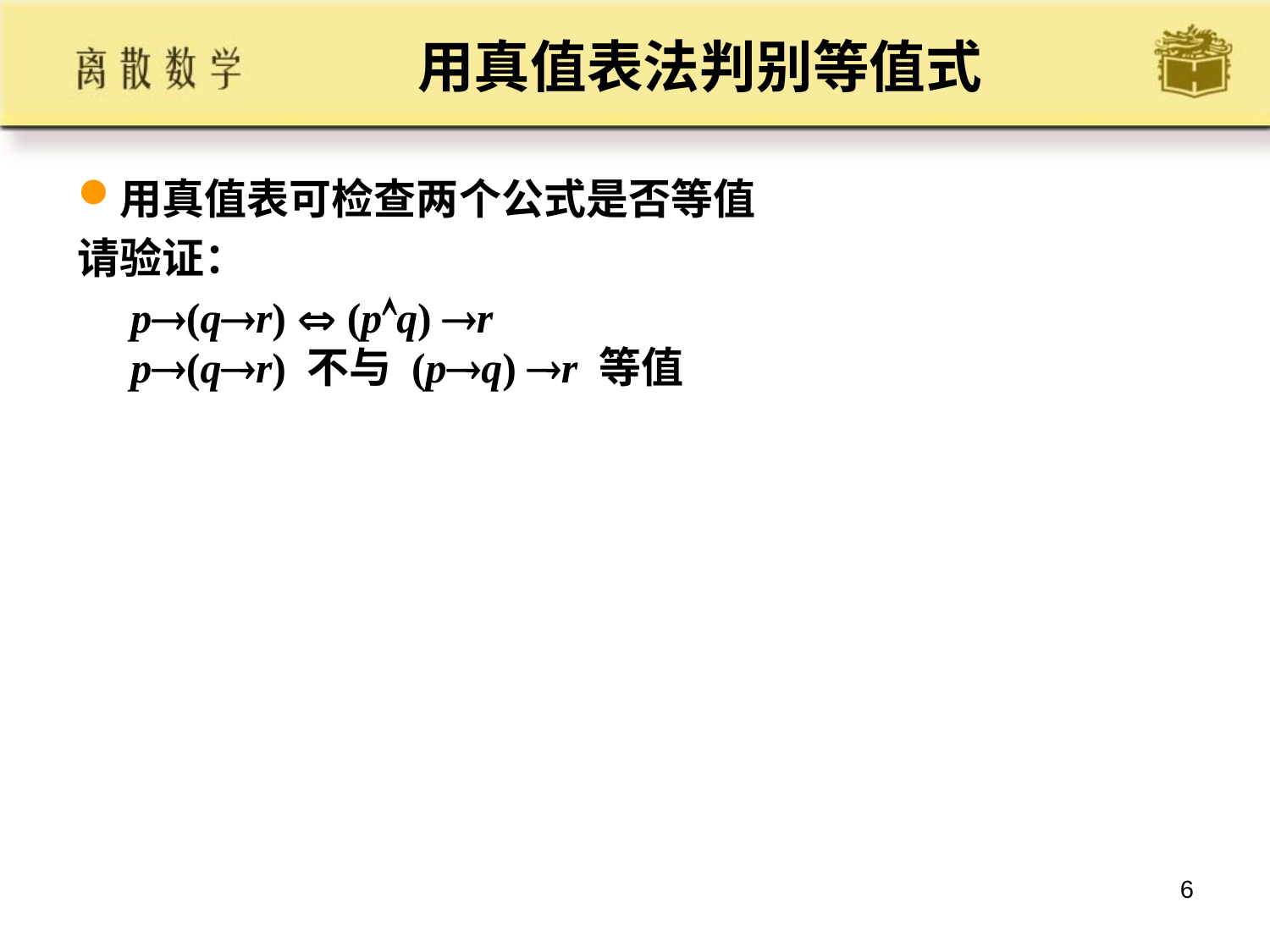

# 用真值表法判别等值式
用真值表可检查两个公式是否等值
请验证：
     p→(q→r) ⇔ (p∧q) →r
     p→(q→r) 不与 (p→q) →r 等值
6